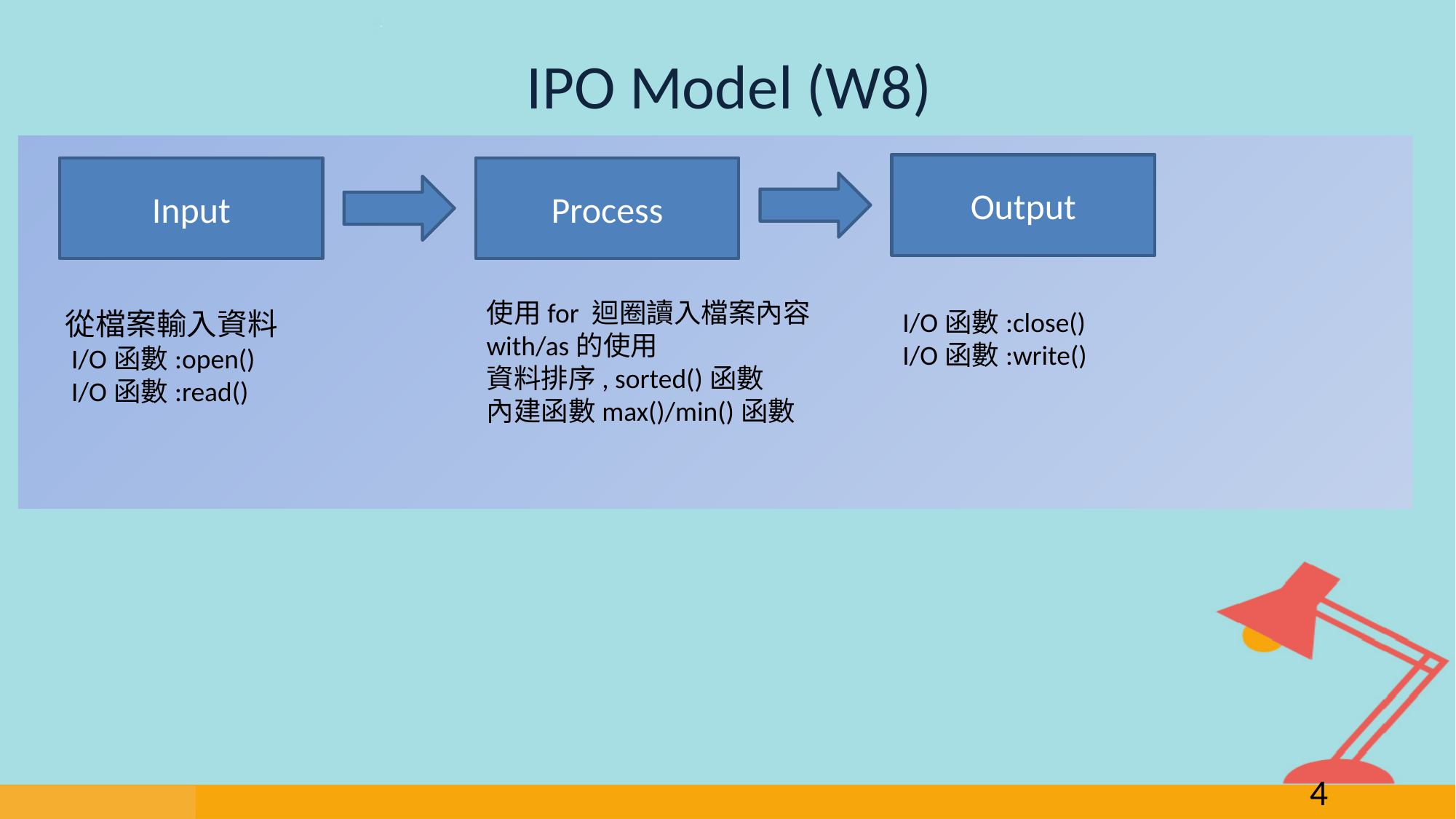

IPO Model (W8)

Output
Input
Process

使用for 迴圈讀入檔案內容
with/as的使用
資料排序, sorted()函數
內建函數max()/min()函數

從檔案輸入資料
 I/O函數:open()
 I/O函數:read()

I/O函數:close()
I/O函數:write()